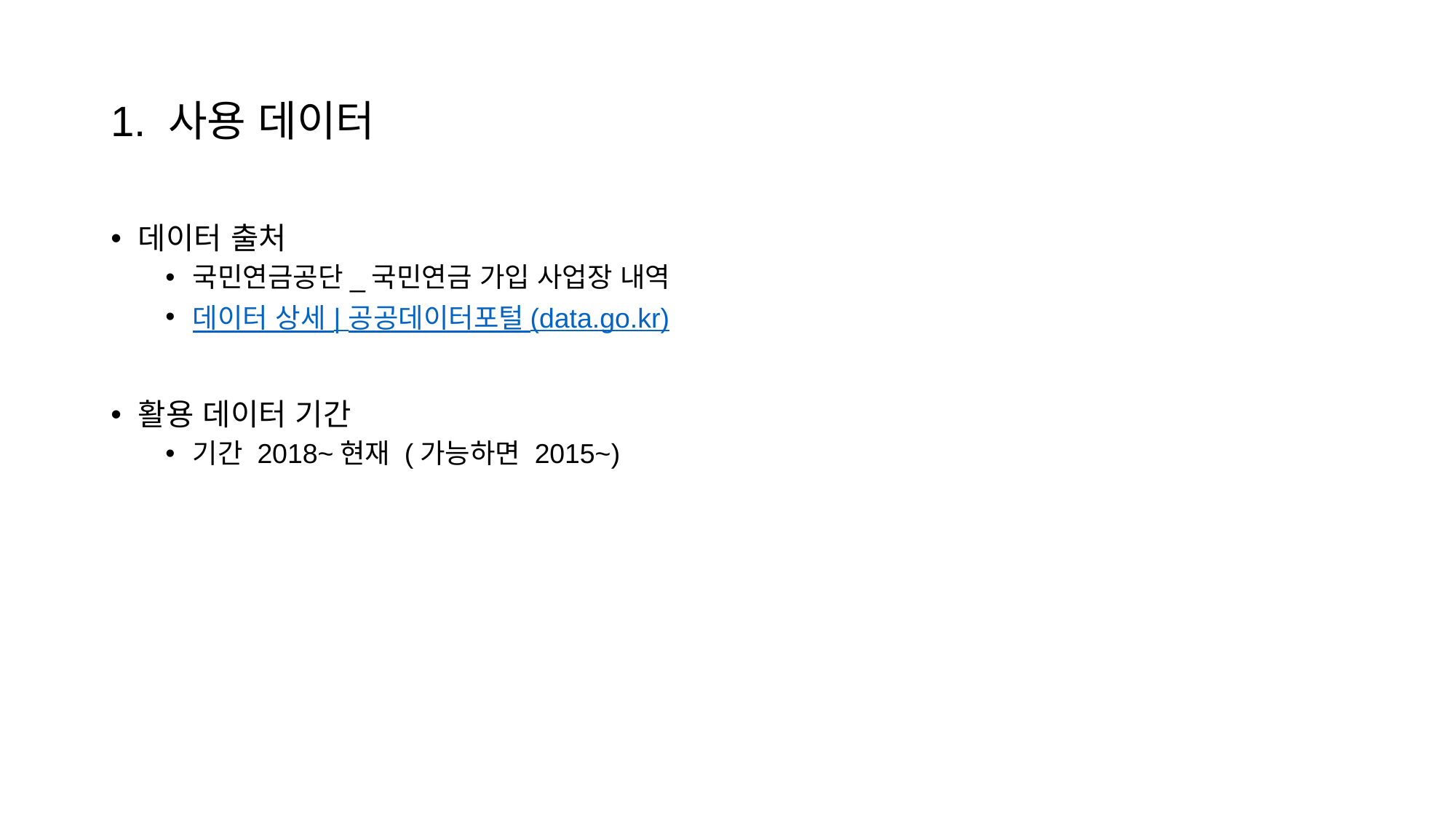

# 1. 사용 데이터
데이터 출처
국민연금공단_국민연금 가입 사업장 내역
데이터 상세 | 공공데이터포털 (data.go.kr)

활용 데이터 기간
기간 2018~현재 (가능하면 2015~)